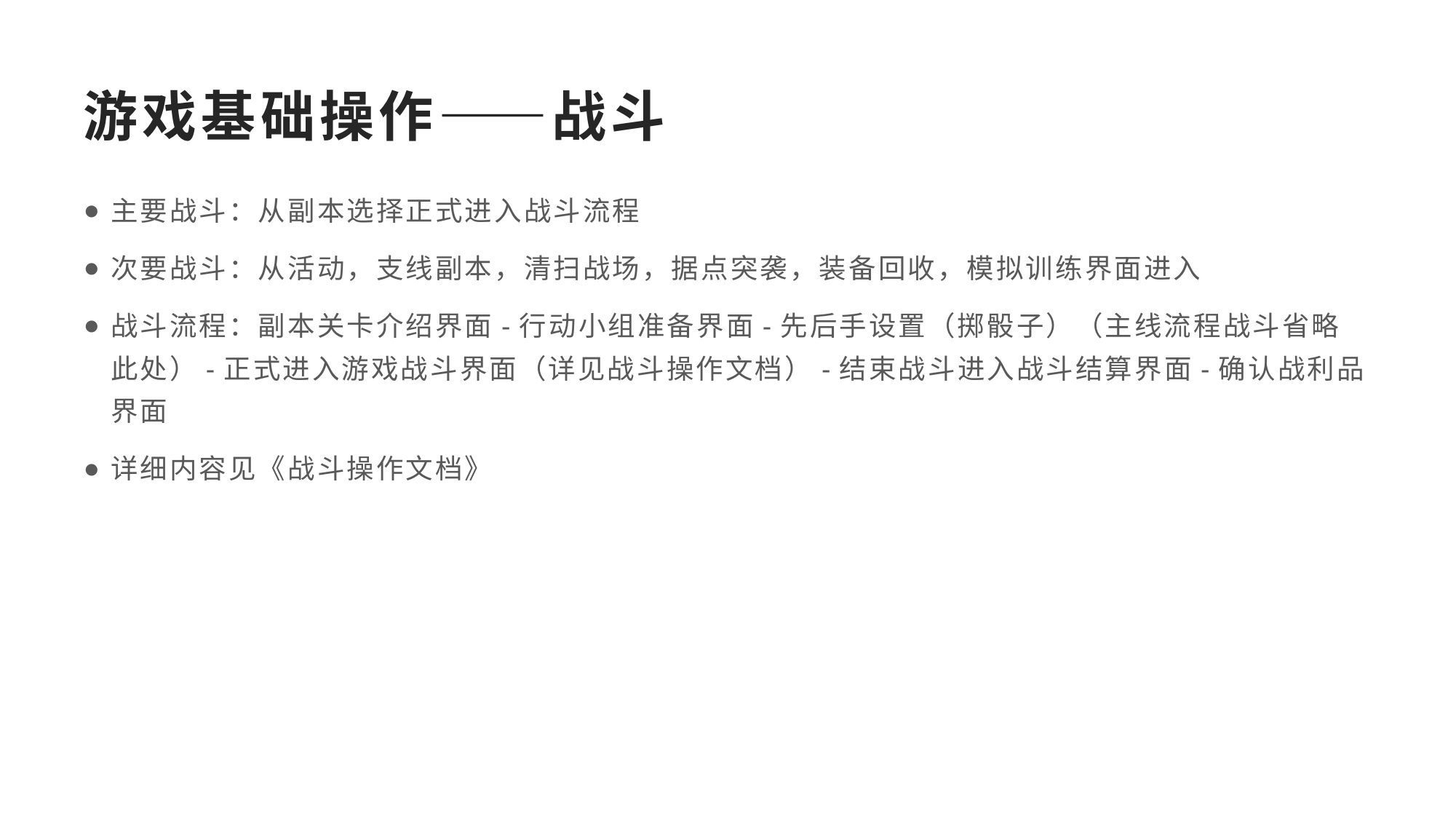

# 游戏基础操作——战斗
主要战斗：从副本选择正式进入战斗流程
次要战斗：从活动，支线副本，清扫战场，据点突袭，装备回收，模拟训练界面进入
战斗流程：副本关卡介绍界面-行动小组准备界面-先后手设置（掷骰子）（主线流程战斗省略此处）-正式进入游戏战斗界面（详见战斗操作文档）-结束战斗进入战斗结算界面-确认战利品界面
详细内容见《战斗操作文档》